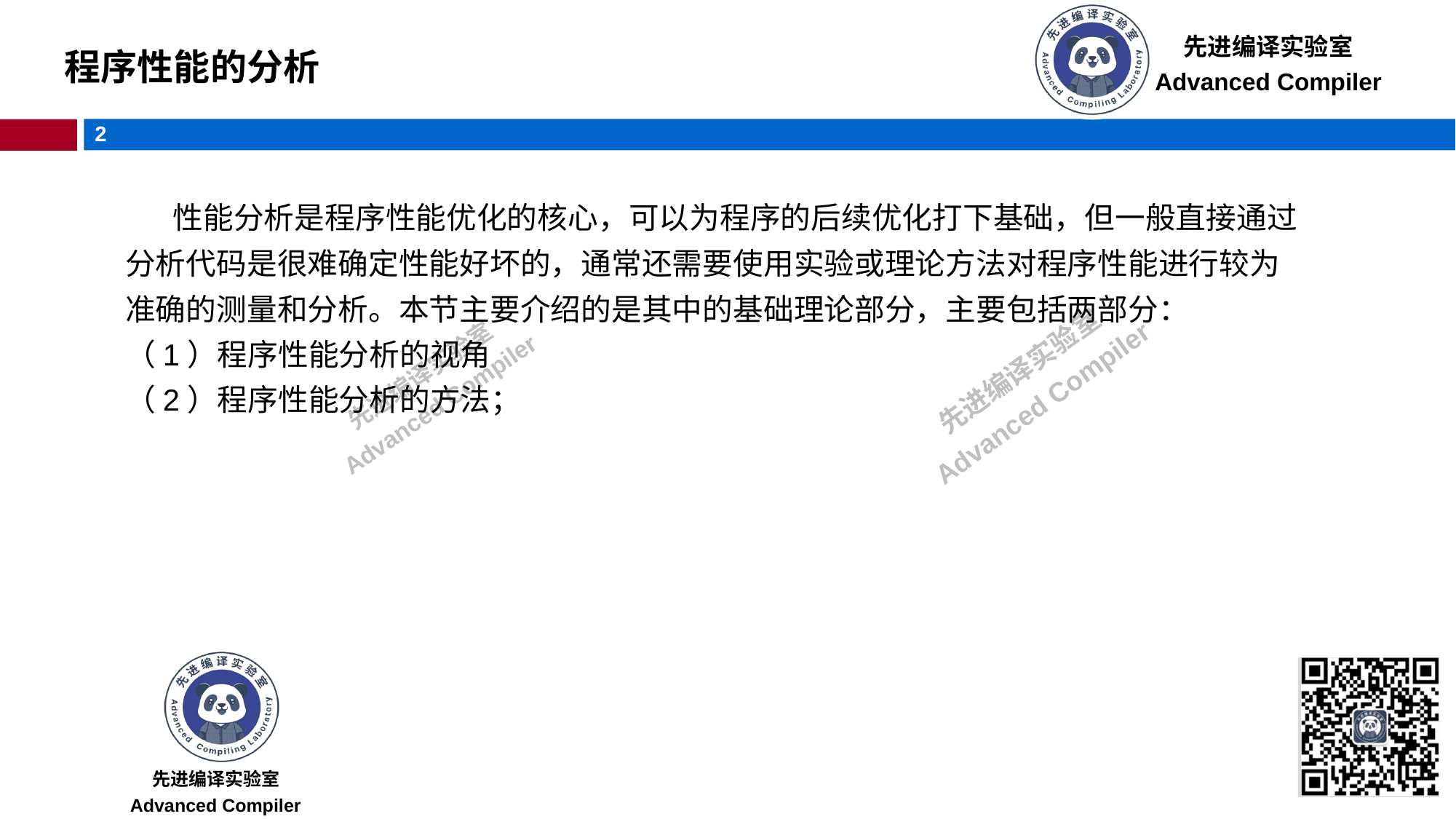

程序性能的分析
      性能分析是程序性能优化的核心，可以为程序的后续优化打下基础，但一般直接通过分析代码是很难确定性能好坏的，通常还需要使用实验或理论方法对程序性能进行较为准确的测量和分析。本节主要介绍的是其中的基础理论部分，主要包括两部分：
（1）程序性能分析的视角
（2）程序性能分析的方法；